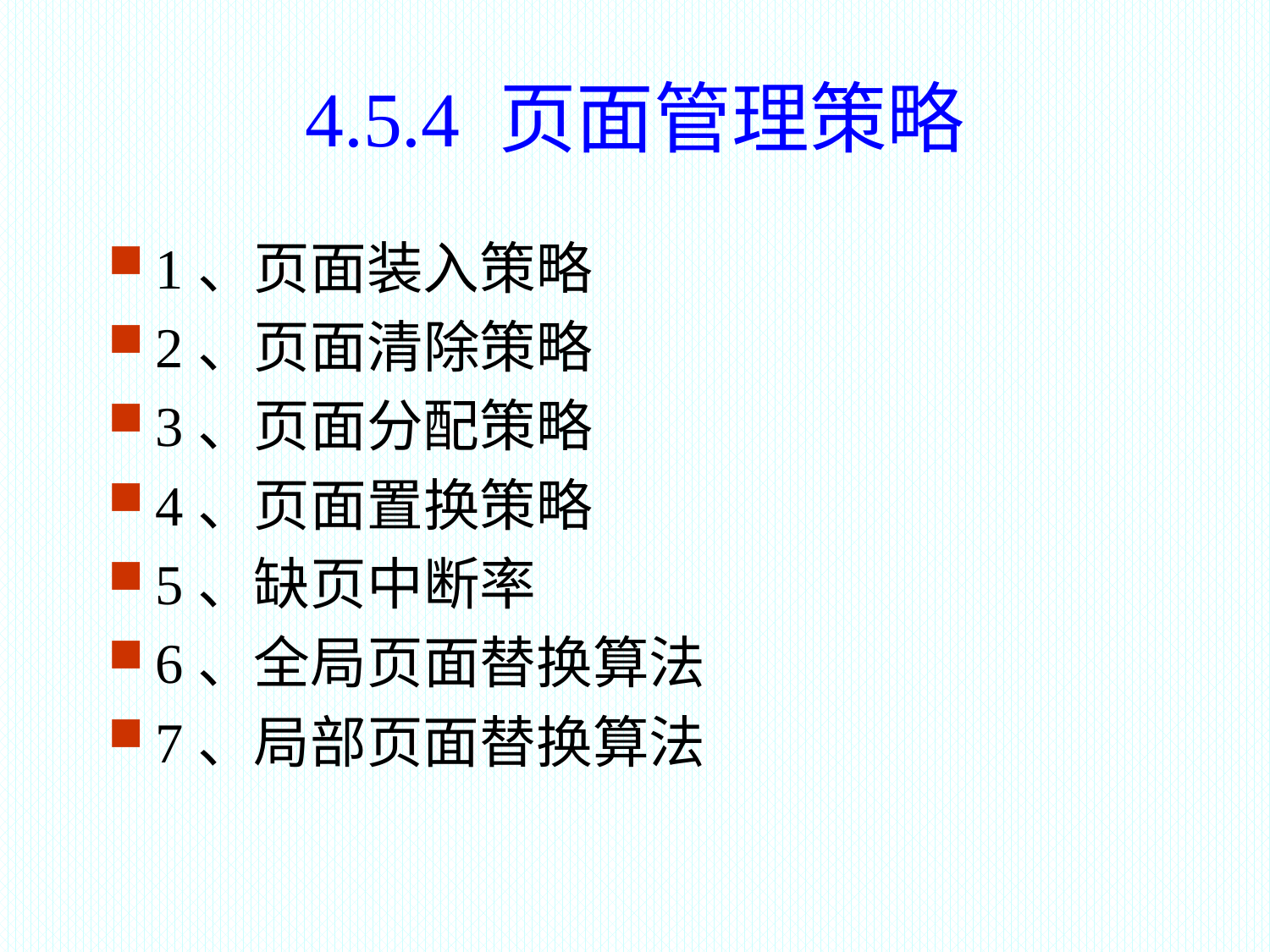

# 4.5.4 页面管理策略
1、页面装入策略
2、页面清除策略
3、页面分配策略
4、页面置换策略
5、缺页中断率
6、全局页面替换算法
7、局部页面替换算法